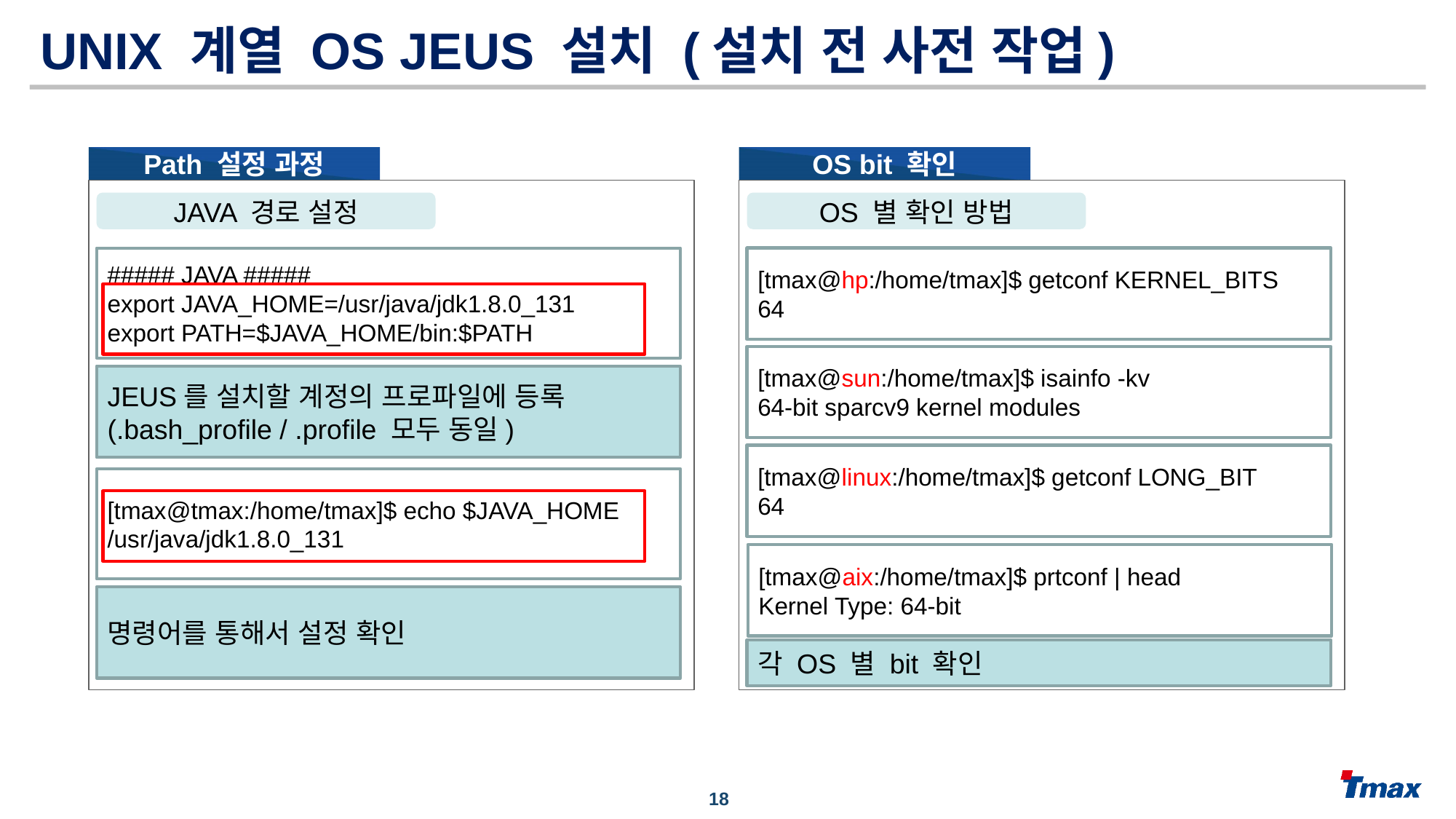

UNIX 계열 OS JEUS 설치 (설치 전 사전 작업)
OS bit 확인
Path 설정 과정

OS 별 확인 방법
JAVA 경로 설정
##### JAVA #####
export JAVA_HOME=/usr/java/jdk1.8.0_131
export PATH=$JAVA_HOME/bin:$PATH
[tmax@hp:/home/tmax]$ getconf KERNEL_BITS
64

[tmax@sun:/home/tmax]$ isainfo -kv
64-bit sparcv9 kernel modules
JEUS를 설치할 계정의 프로파일에 등록(.bash_profile / .profile 모두 동일)
[tmax@linux:/home/tmax]$ getconf LONG_BIT
64
[tmax@tmax:/home/tmax]$ echo $JAVA_HOME
/usr/java/jdk1.8.0_131

[tmax@aix:/home/tmax]$ prtconf | head
Kernel Type: 64-bit
명령어를 통해서 설정 확인
각 OS 별 bit 확인